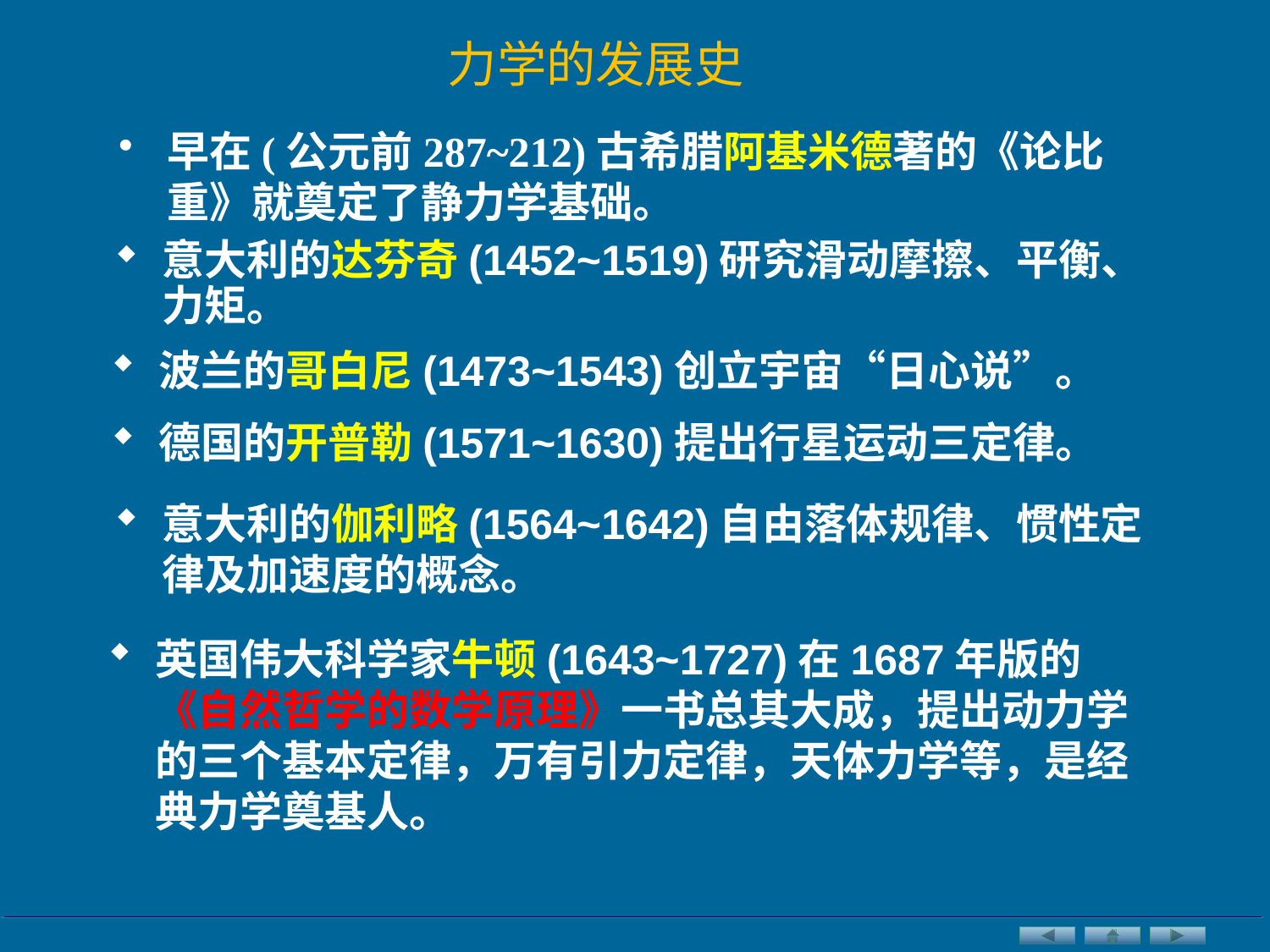

力学的发展史
早在(公元前287~212)古希腊阿基米德著的《论比重》就奠定了静力学基础。
意大利的达芬奇(1452~1519)研究滑动摩擦、平衡、力矩。
波兰的哥白尼(1473~1543)创立宇宙“日心说”。
德国的开普勒(1571~1630)提出行星运动三定律。
意大利的伽利略(1564~1642)自由落体规律、惯性定律及加速度的概念。
英国伟大科学家牛顿(1643~1727)在1687年版的《自然哲学的数学原理》一书总其大成，提出动力学的三个基本定律，万有引力定律，天体力学等，是经典力学奠基人。